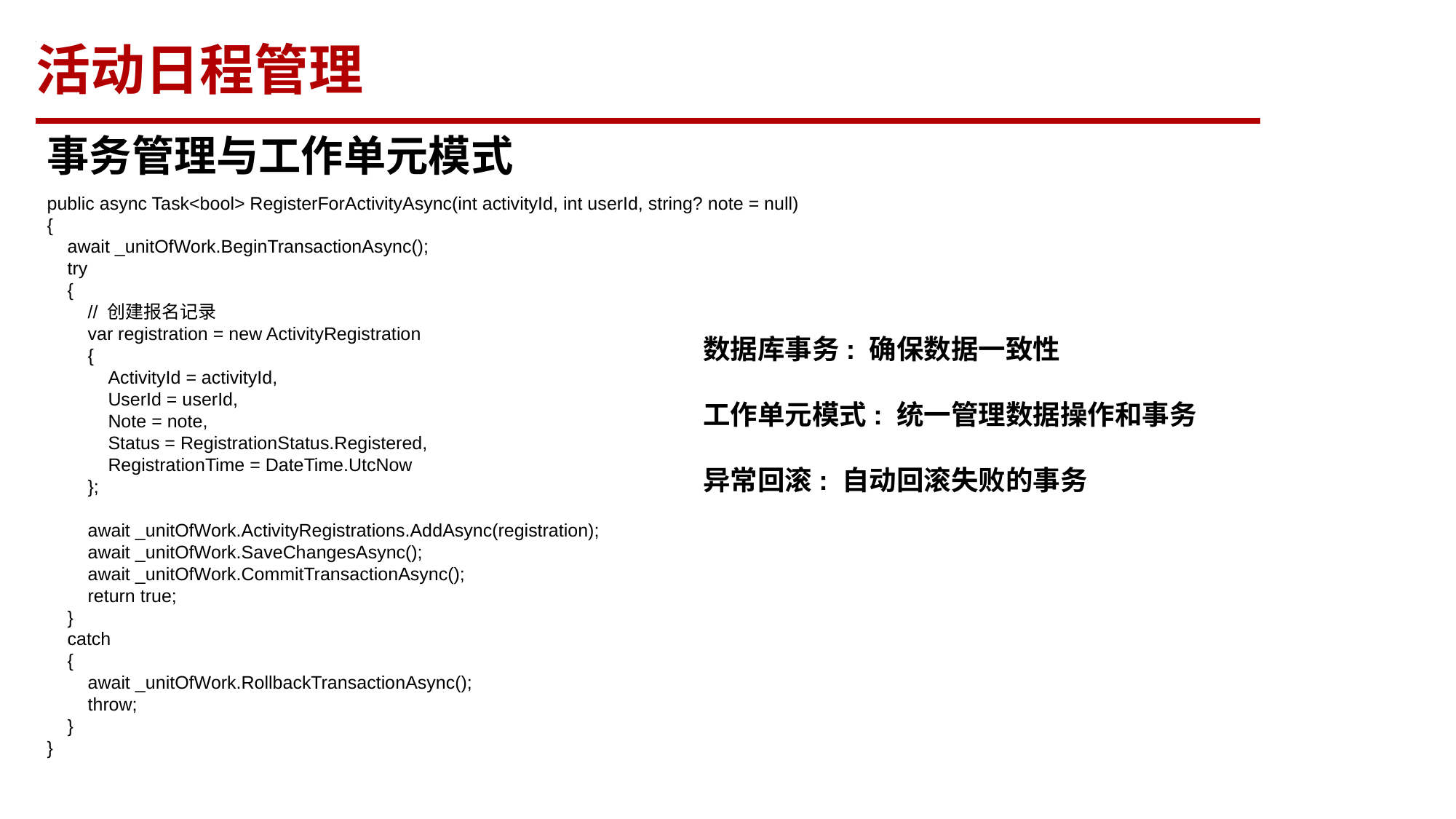

活动日程管理
T

事务管理与工作单元模式
public async Task<bool> RegisterForActivityAsync(int activityId, int userId, string? note = null)
{
    await _unitOfWork.BeginTransactionAsync();
    try
    {
        // 创建报名记录
        var registration = new ActivityRegistration
        {
            ActivityId = activityId,
            UserId = userId,
            Note = note,
            Status = RegistrationStatus.Registered,
            RegistrationTime = DateTime.UtcNow
        };

        await _unitOfWork.ActivityRegistrations.AddAsync(registration);
        await _unitOfWork.SaveChangesAsync();
        await _unitOfWork.CommitTransactionAsync();
        return true;
    }
    catch
    {
        await _unitOfWork.RollbackTransactionAsync();
        throw;
    }
}
数据库事务: 确保数据一致性

工作单元模式: 统一管理数据操作和事务

异常回滚: 自动回滚失败的事务